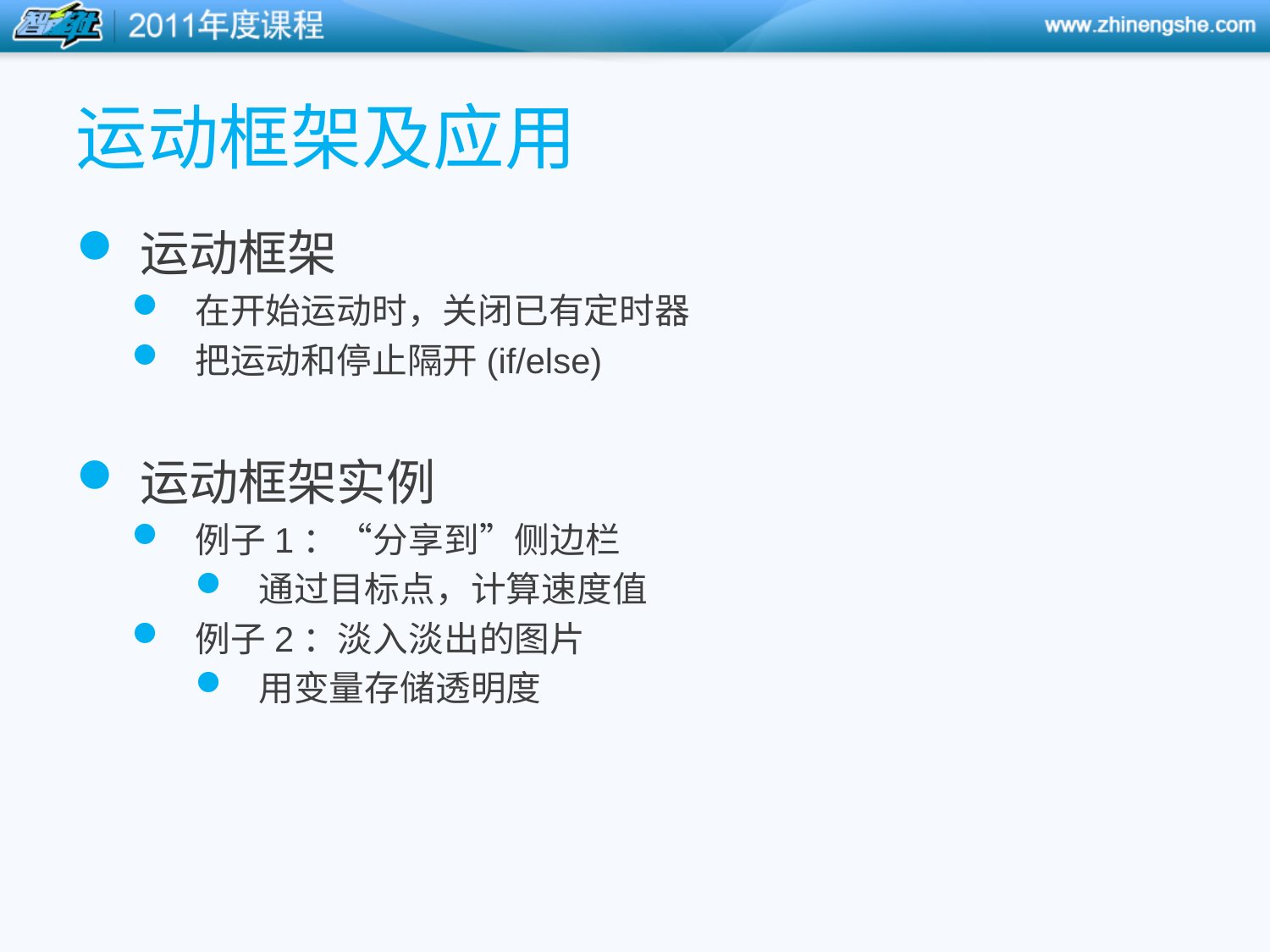

# 运动框架及应用
运动框架
在开始运动时，关闭已有定时器
把运动和停止隔开(if/else)

运动框架实例
例子1：“分享到”侧边栏
通过目标点，计算速度值
例子2：淡入淡出的图片
用变量存储透明度